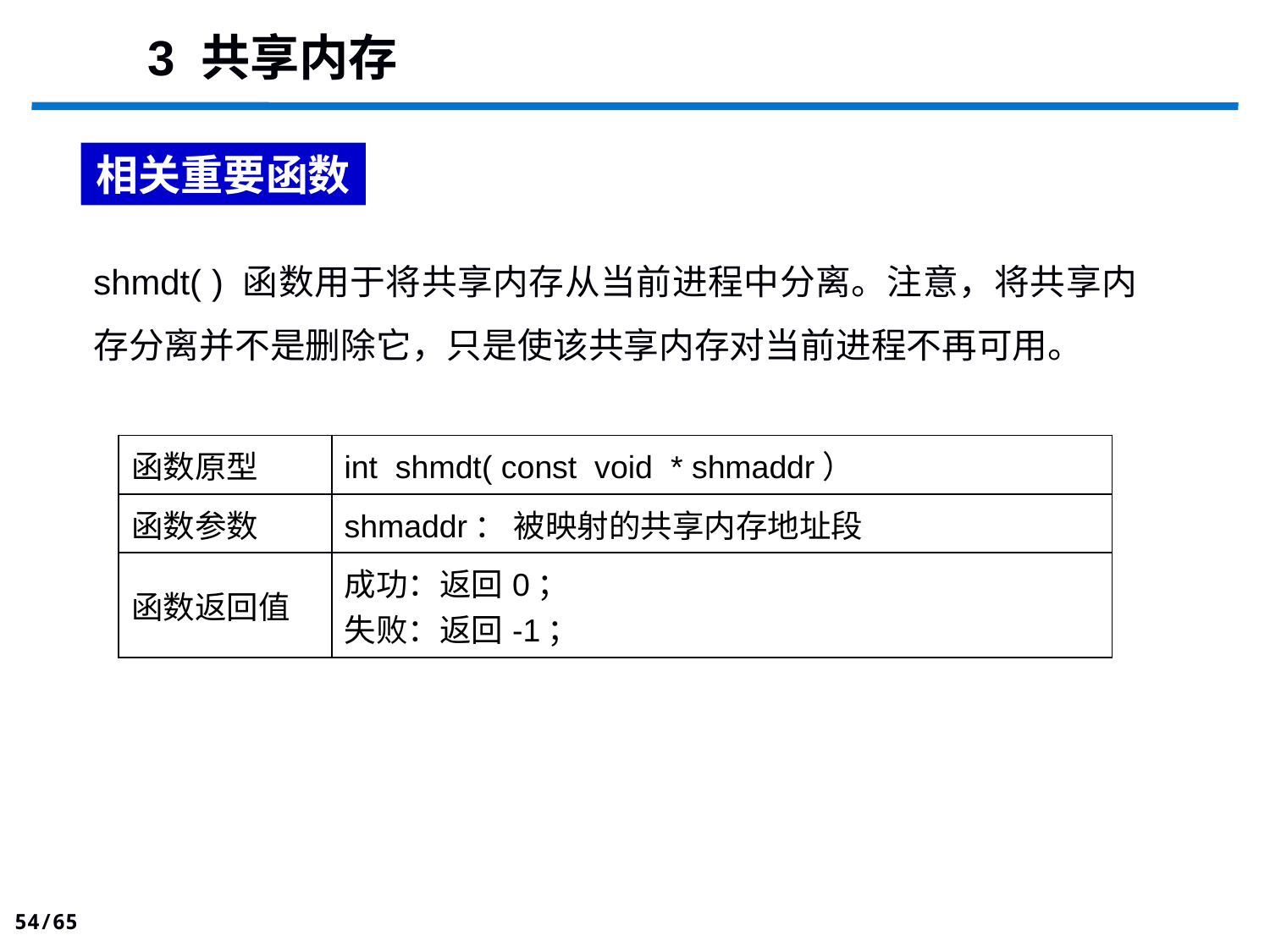

3 共享内存
相关重要函数
shmdt( ) 函数用于将共享内存从当前进程中分离。注意，将共享内存分离并不是删除它，只是使该共享内存对当前进程不再可用。
| 函数原型 | int shmdt( const void \* shmaddr） |
| --- | --- |
| 函数参数 | shmaddr： 被映射的共享内存地址段 |
| 函数返回值 | 成功：返回0； 失败：返回-1； |